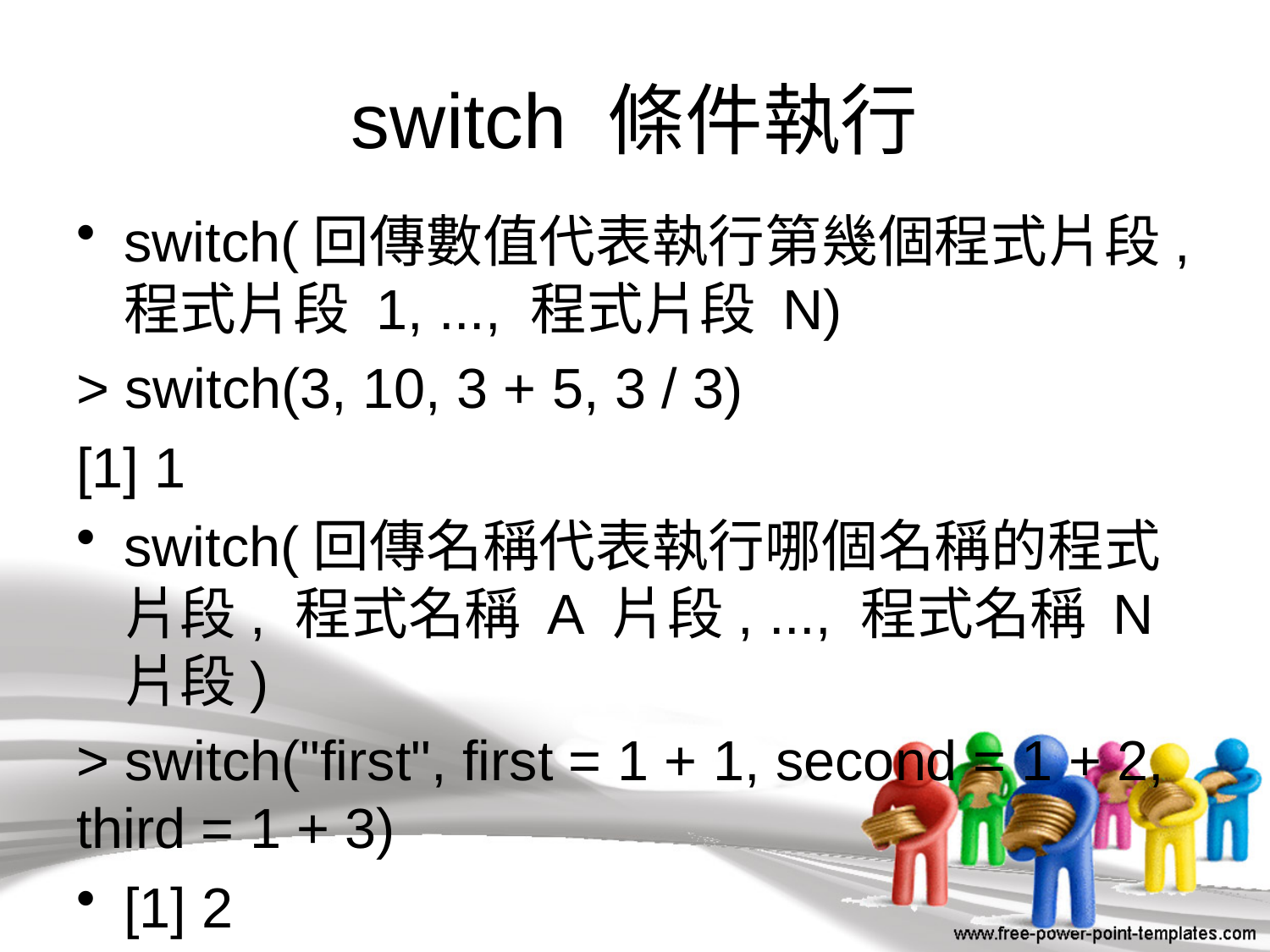

# switch 條件執行
switch(回傳數值代表執行第幾個程式片段, 程式片段 1, ..., 程式片段 N)
> switch(3, 10, 3 + 5, 3 / 3)
[1] 1
switch(回傳名稱代表執行哪個名稱的程式片段, 程式名稱 A 片段, ..., 程式名稱 N 片段)
> switch("first", first = 1 + 1, second = 1 + 2, third = 1 + 3)
[1] 2